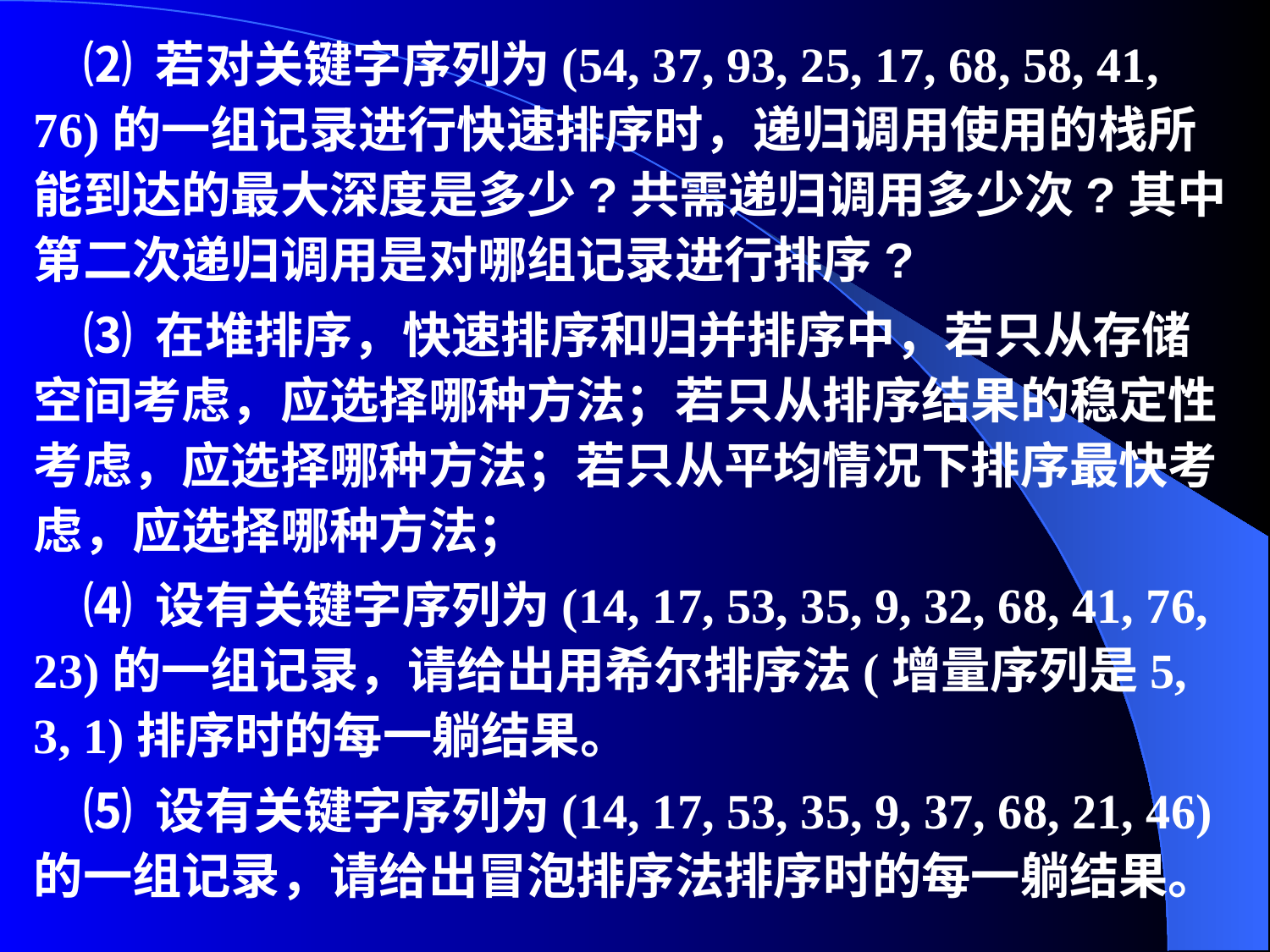

⑵ 若对关键字序列为(54, 37, 93, 25, 17, 68, 58, 41, 76)的一组记录进行快速排序时，递归调用使用的栈所能到达的最大深度是多少?共需递归调用多少次?其中第二次递归调用是对哪组记录进行排序?
⑶ 在堆排序，快速排序和归并排序中，若只从存储空间考虑，应选择哪种方法；若只从排序结果的稳定性考虑，应选择哪种方法；若只从平均情况下排序最快考虑，应选择哪种方法；
⑷ 设有关键字序列为(14, 17, 53, 35, 9, 32, 68, 41, 76, 23)的一组记录，请给出用希尔排序法(增量序列是5, 3, 1)排序时的每一躺结果。
⑸ 设有关键字序列为(14, 17, 53, 35, 9, 37, 68, 21, 46)的一组记录，请给出冒泡排序法排序时的每一躺结果。